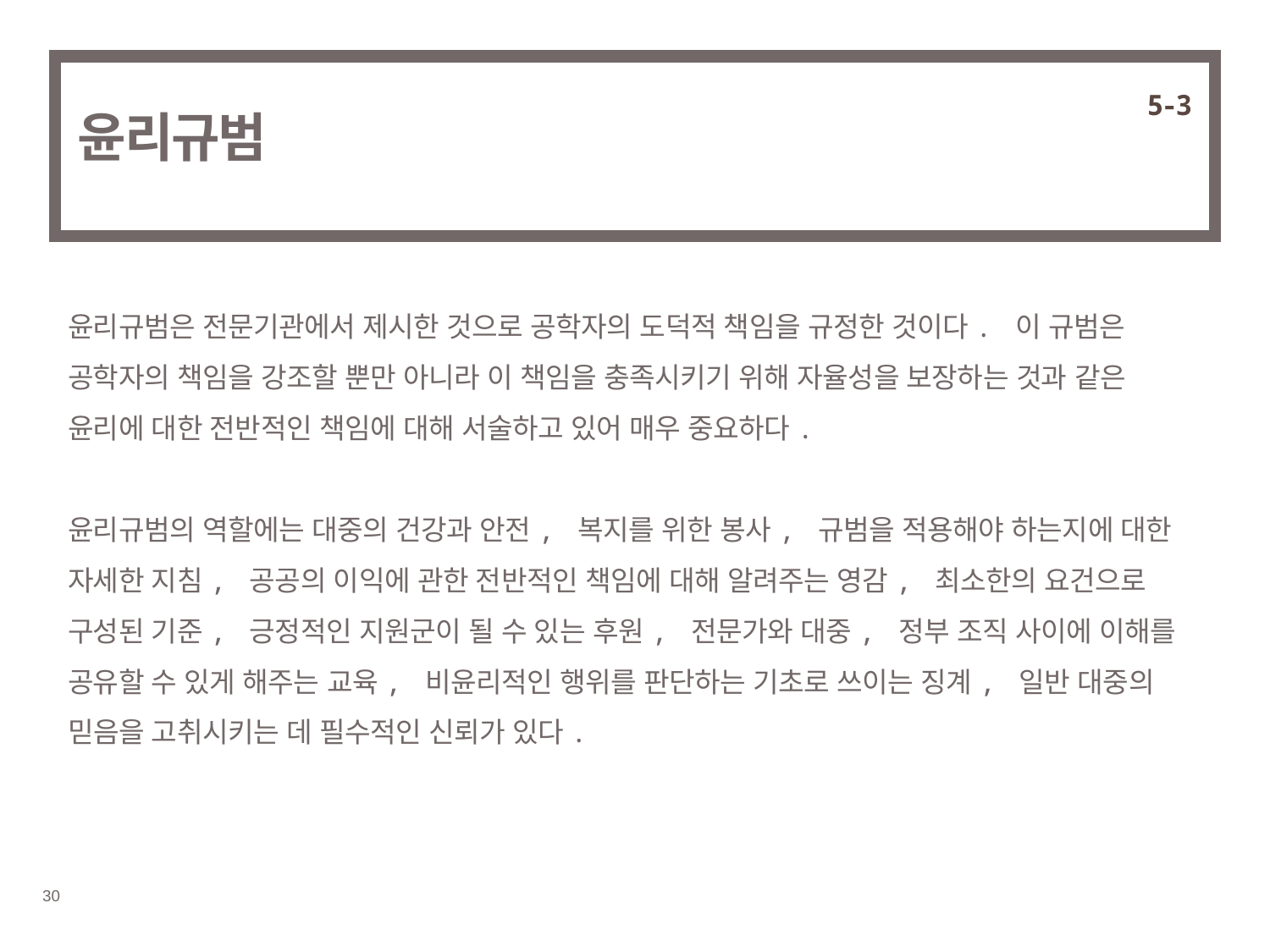

5-3

# 윤리규범
윤리규범은 전문기관에서 제시한 것으로 공학자의 도덕적 책임을 규정한 것이다. 이 규범은 공학자의 책임을 강조할 뿐만 아니라 이 책임을 충족시키기 위해 자율성을 보장하는 것과 같은 윤리에 대한 전반적인 책임에 대해 서술하고 있어 매우 중요하다.

윤리규범의 역할에는 대중의 건강과 안전, 복지를 위한 봉사, 규범을 적용해야 하는지에 대한 자세한 지침, 공공의 이익에 관한 전반적인 책임에 대해 알려주는 영감, 최소한의 요건으로 구성된 기준, 긍정적인 지원군이 될 수 있는 후원, 전문가와 대중, 정부 조직 사이에 이해를 공유할 수 있게 해주는 교육, 비윤리적인 행위를 판단하는 기초로 쓰이는 징계, 일반 대중의 믿음을 고취시키는 데 필수적인 신뢰가 있다.